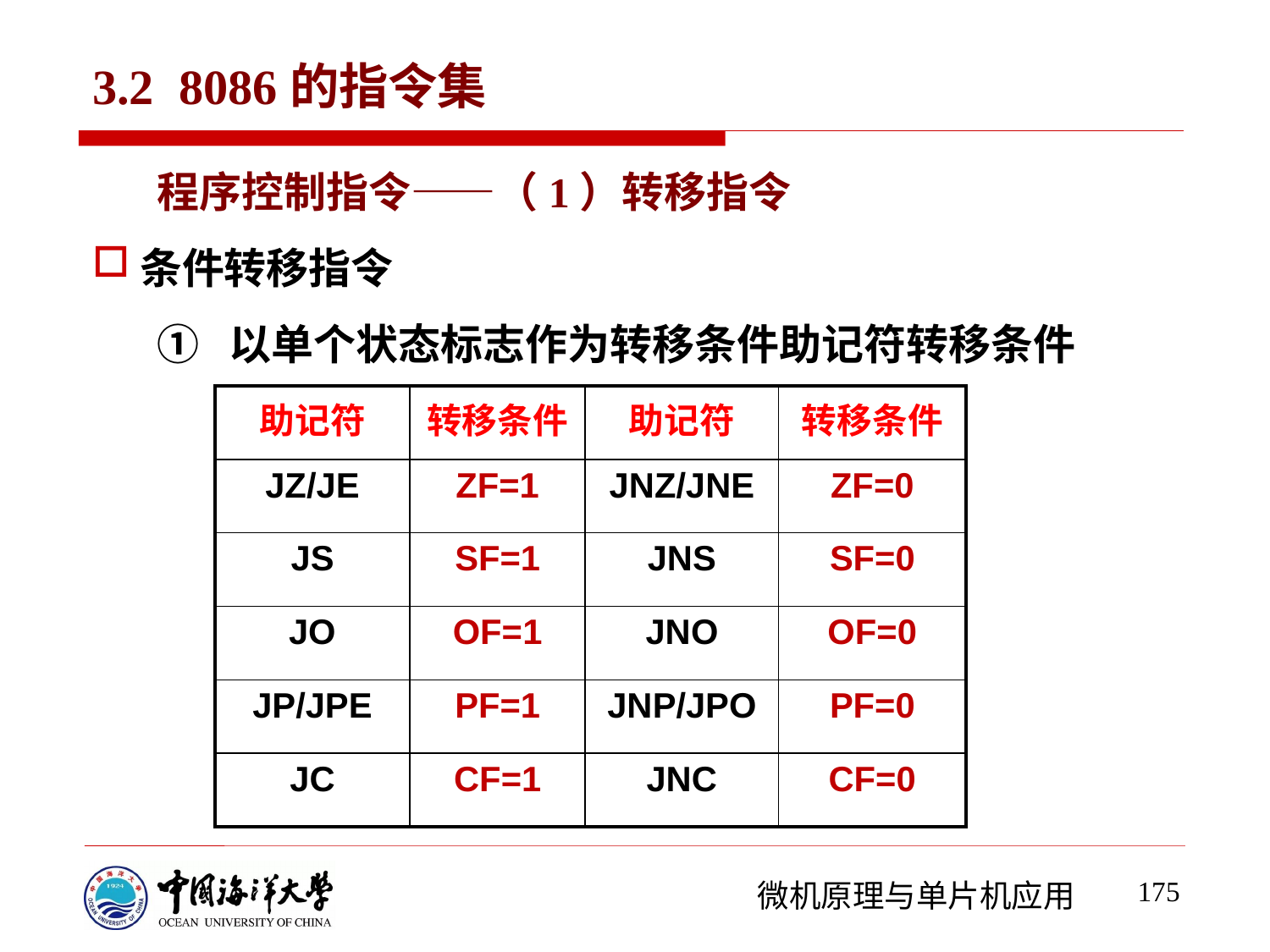

# 3.2  8086的指令集
程序控制指令——（1）转移指令
条件转移指令
①  以单个状态标志作为转移条件助记符转移条件

| 助记符 | 转移条件 | 助记符 | 转移条件 |
| --- | --- | --- | --- |
| JZ/JE | ZF=1 | JNZ/JNE | ZF=0 |
| JS | SF=1 | JNS | SF=0 |
| JO | OF=1 | JNO | OF=0 |
| JP/JPE | PF=1 | JNP/JPO | PF=0 |
| JC | CF=1 | JNC | CF=0 |
175